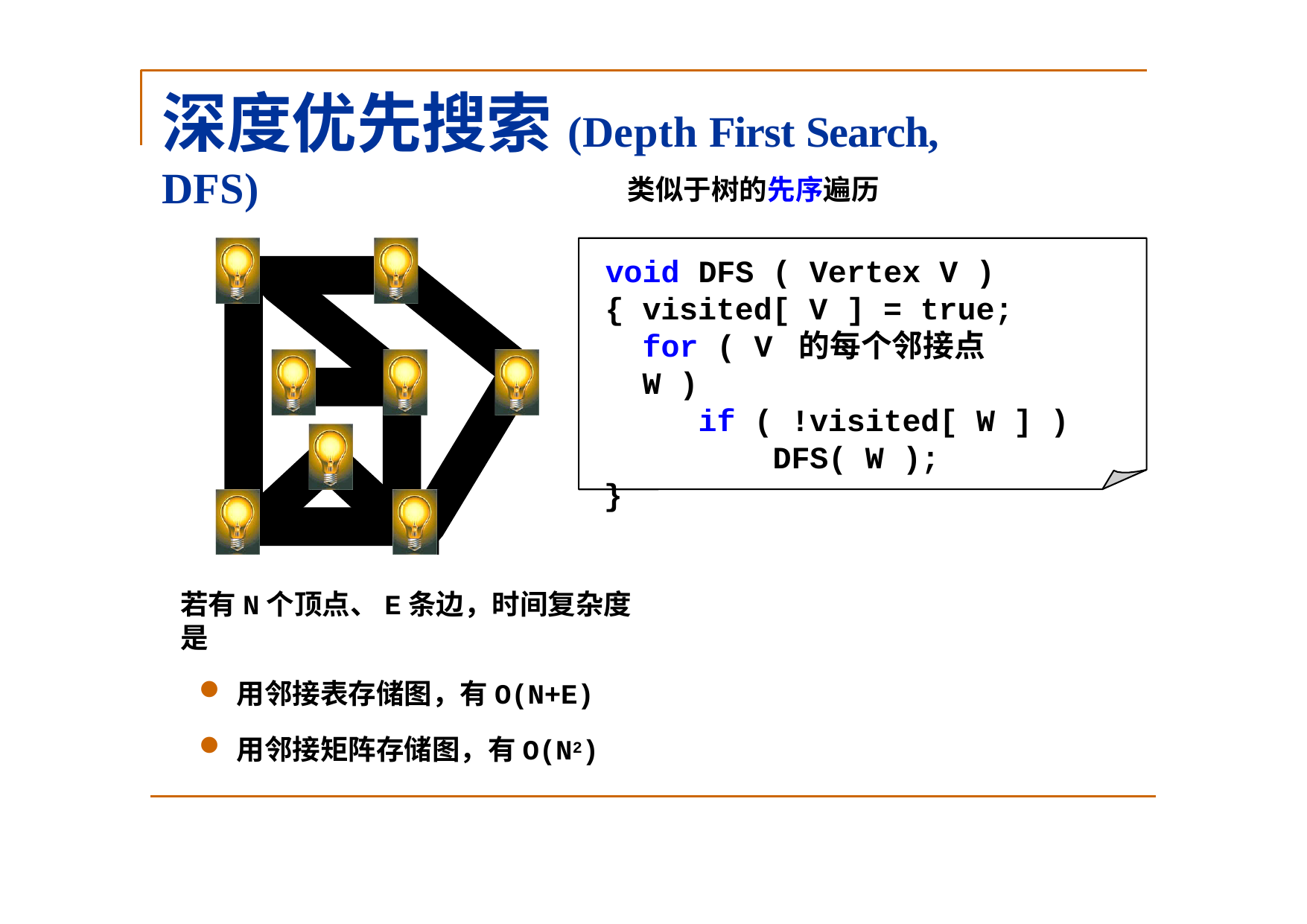

# 深度优先搜索(Depth First Search, DFS)
类似于树的先序遍历
void DFS ( Vertex V )
{ visited[ V ] = true;  for ( V 的每个邻接点 W )
if ( !visited[ W ] )  DFS( W );
}

若有N个顶点、E条边，时间复杂度是
用邻接表存储图，有O(N+E)
用邻接矩阵存储图，有O(N2)